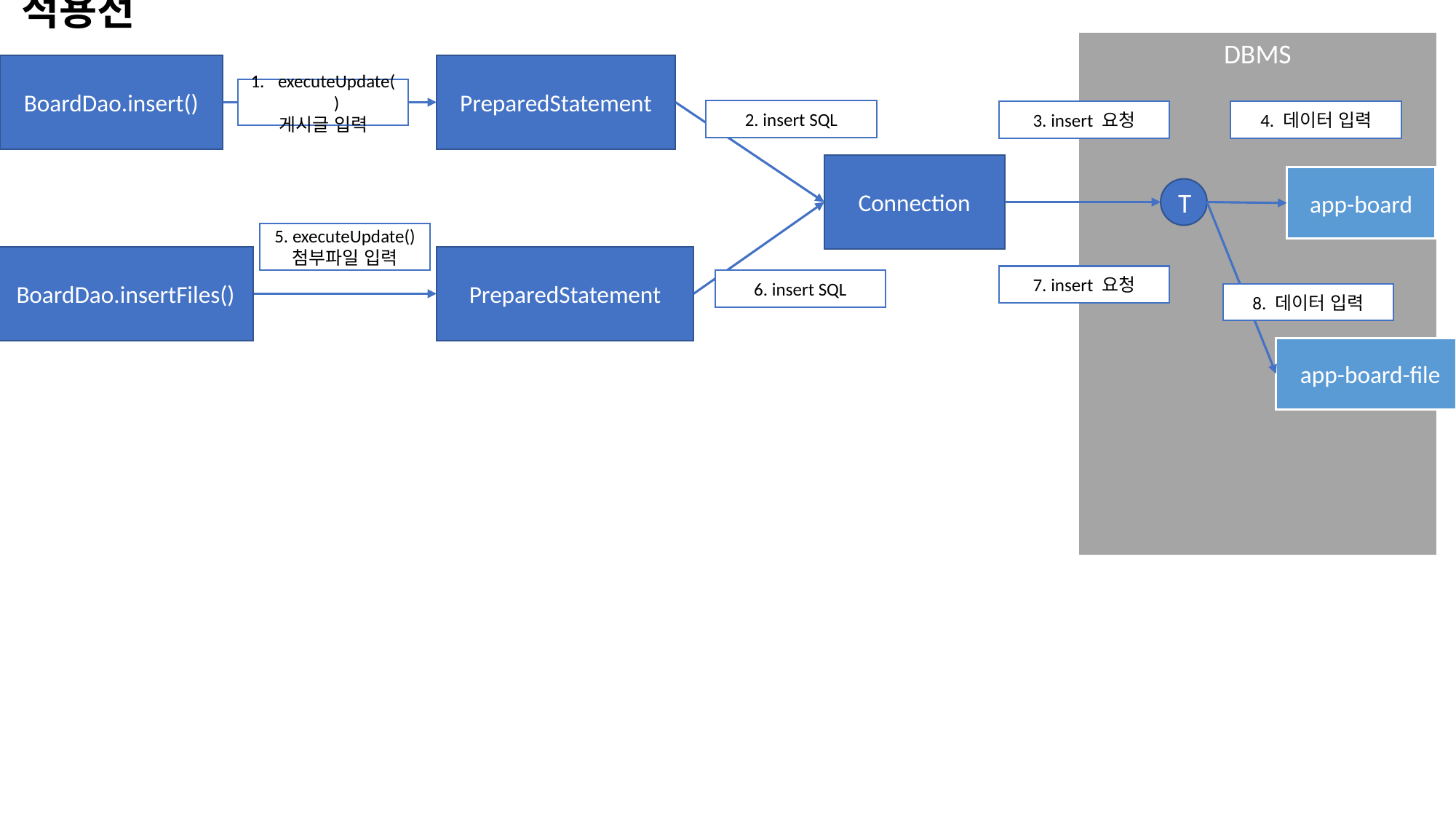

# 적용전
DBMS
BoardDao.insert()
PreparedStatement
executeUpdate()
게시글 입력
2. insert SQL
3. insert 요청
4. 데이터 입력
Connection
app-board
T
5. executeUpdate()
첨부파일 입력
BoardDao.insertFiles()
PreparedStatement
7. insert 요청
6. insert SQL
8. 데이터 입력
app-board-file